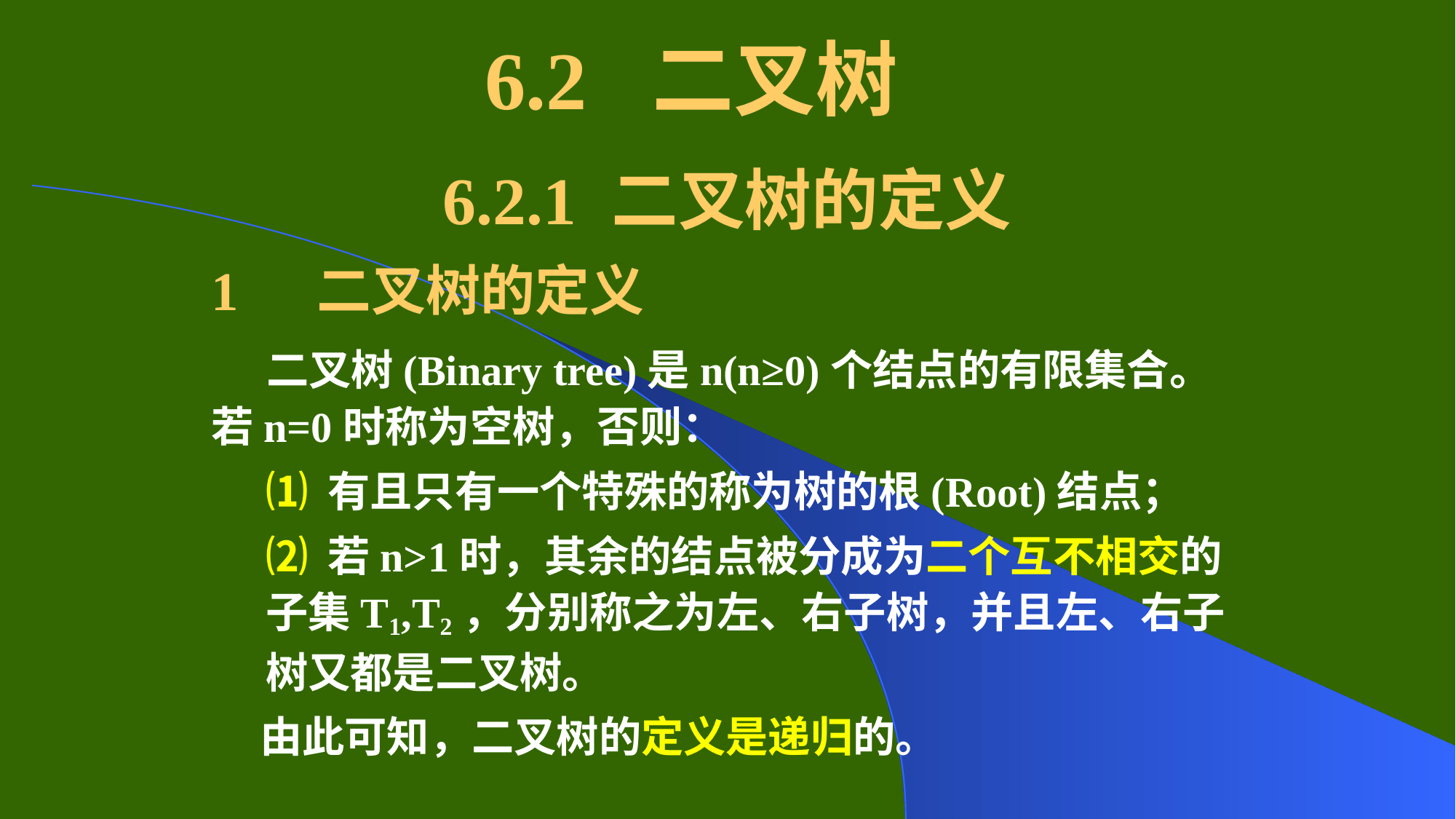

# 6.2  二叉树
6.2.1 二叉树的定义
1  二叉树的定义
    二叉树(Binary tree)是n(n≥0)个结点的有限集合。若n=0时称为空树，否则：
⑴ 有且只有一个特殊的称为树的根(Root)结点；
⑵ 若n>1时，其余的结点被分成为二个互不相交的子集T1,T2，分别称之为左、右子树，并且左、右子树又都是二叉树。
    由此可知，二叉树的定义是递归的。